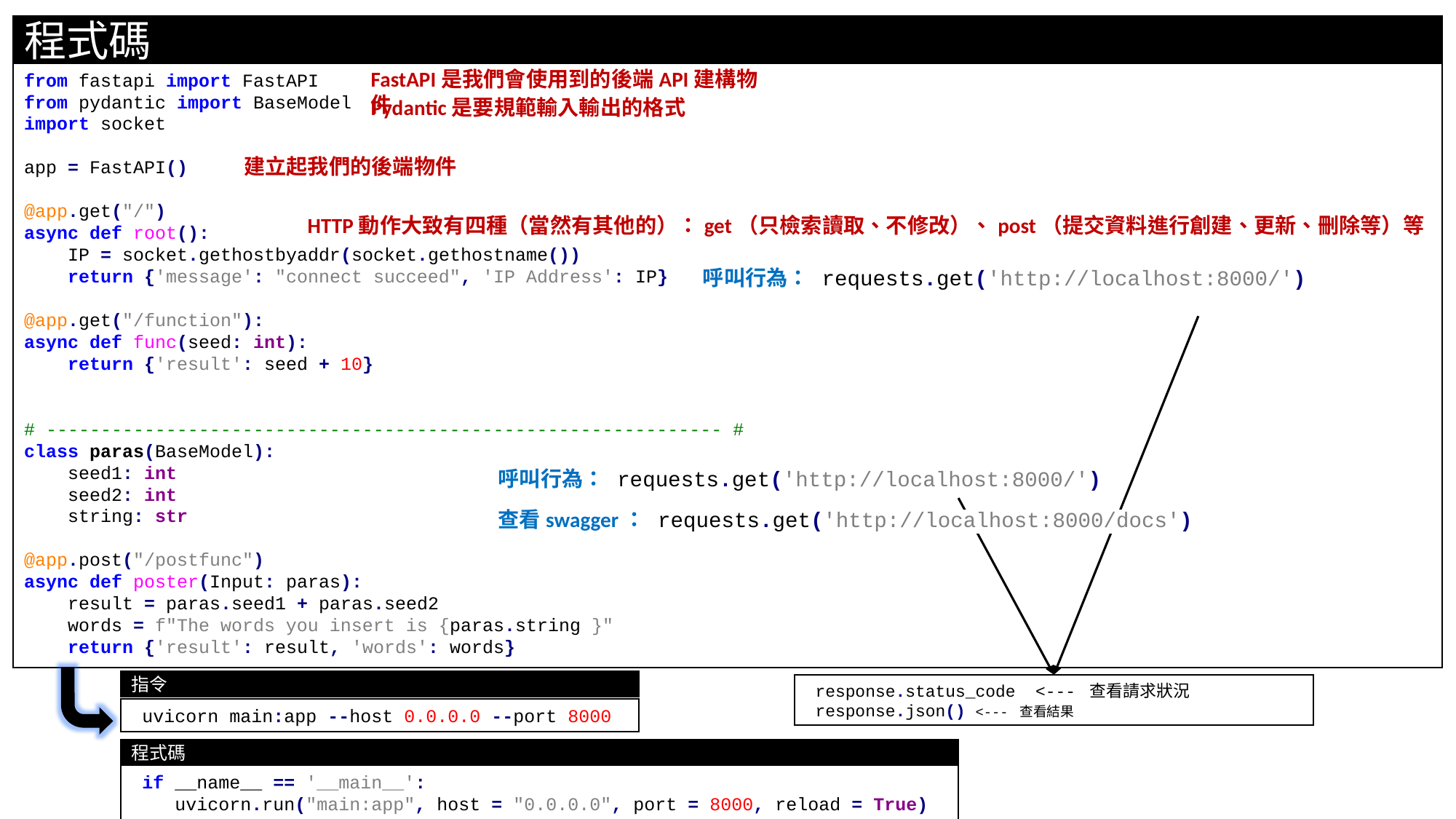

程式碼
FastAPI是我們會使用到的後端API建構物件
from fastapi import FastAPI
from pydantic import BaseModel
import socket

app = FastAPI()

@app.get("/")
async def root():
    IP = socket.gethostbyaddr(socket.gethostname())
    return {'message': "connect succeed", 'IP Address': IP}

@app.get("/function"):
async def func(seed: int):
    return {'result': seed + 10}

# -------------------------------------------------------------- #
class paras(BaseModel):
    seed1: int
    seed2: int
    string: str

@app.post("/postfunc")
async def poster(Input: paras):
    result = paras.seed1 + paras.seed2
    words = f"The words you insert is {paras.string }"
    return {'result': result, 'words': words}

Pydantic是要規範輸入輸出的格式
建立起我們的後端物件
HTTP動作大致有四種（當然有其他的）：get（只檢索讀取、不修改）、post（提交資料進行創建、更新、刪除等）等
呼叫行為： requests.get('http://localhost:8000/')
呼叫行為： requests.get('http://localhost:8000/')
查看swagger： requests.get('http://localhost:8000/docs')

指令
 response.status_code  <--- 查看請求狀況
 response.json() <--- 查看結果
 uvicorn main:app --host 0.0.0.0 --port 8000
程式碼
 if __name__ == '__main__':
    uvicorn.run("main:app", host = "0.0.0.0", port = 8000, reload = True)